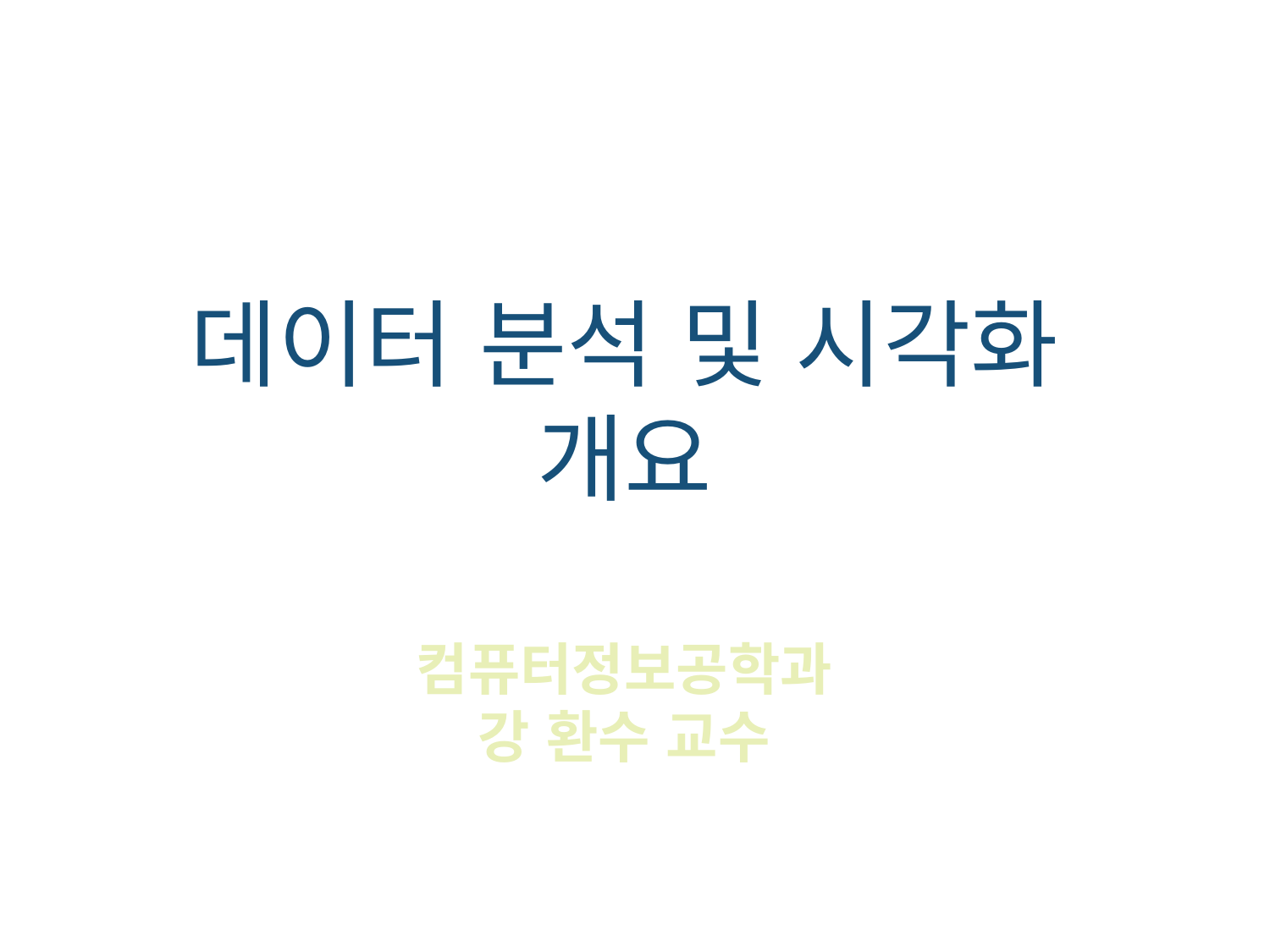

데이터 분석 및 시각화
개요
컴퓨터정보공학과
강 환수 교수